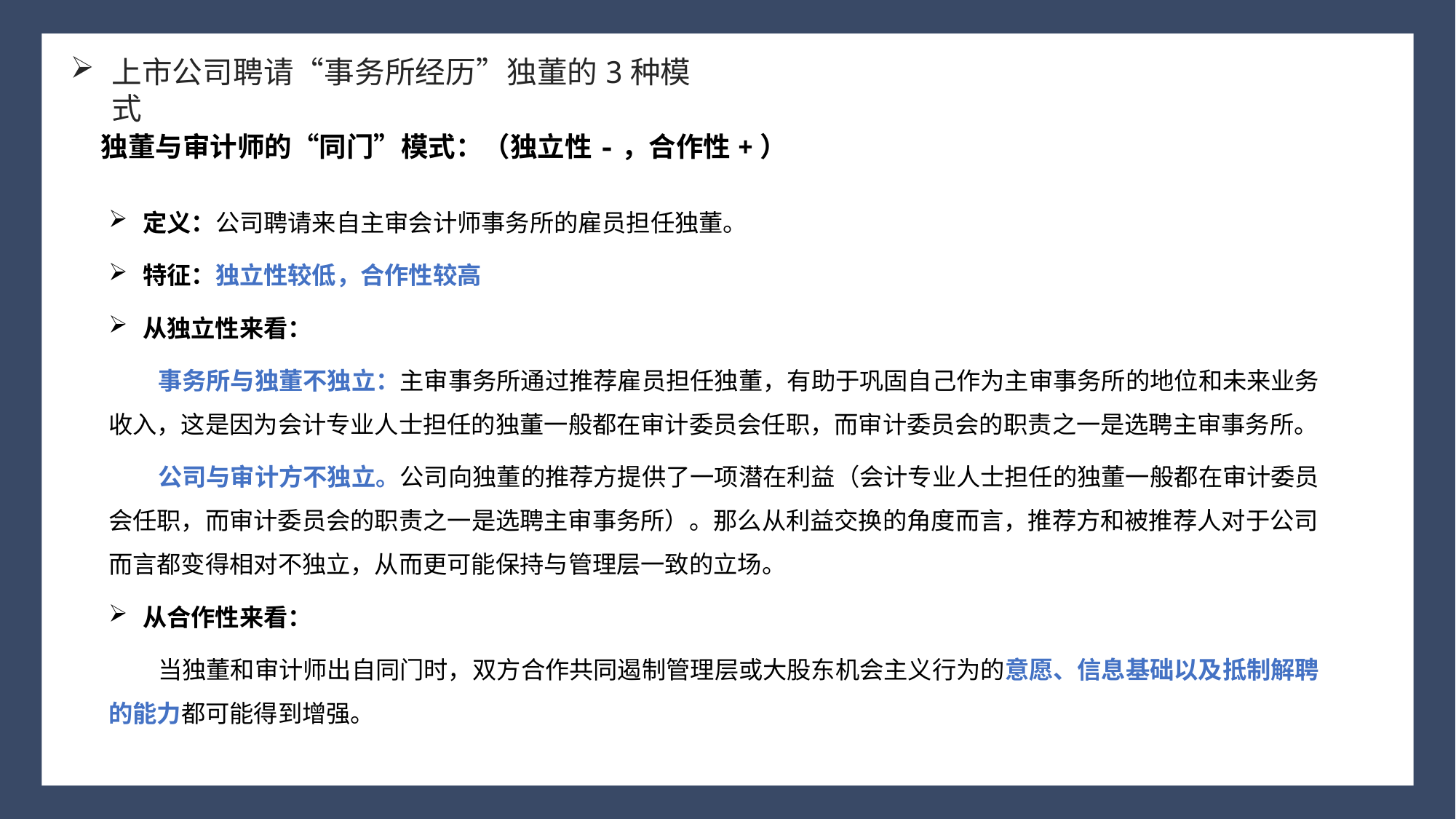

上市公司聘请“事务所经历”独董的3种模式
独董与审计师的“同门”模式：（独立性-，合作性+）
定义：公司聘请来自主审会计师事务所的雇员担任独董。
特征：独立性较低，合作性较高
从独立性来看：
        事务所与独董不独立：主审事务所通过推荐雇员担任独董，有助于巩固自己作为主审事务所的地位和未来业务收入，这是因为会计专业人士担任的独董一般都在审计委员会任职，而审计委员会的职责之一是选聘主审事务所。
        公司与审计方不独立。公司向独董的推荐方提供了一项潜在利益（会计专业人士担任的独董一般都在审计委员会任职，而审计委员会的职责之一是选聘主审事务所）。那么从利益交换的角度而言，推荐方和被推荐人对于公司而言都变得相对不独立，从而更可能保持与管理层一致的立场。
从合作性来看：
        当独董和审计师出自同门时，双方合作共同遏制管理层或大股东机会主义行为的意愿、信息基础以及抵制解聘的能力都可能得到增强。